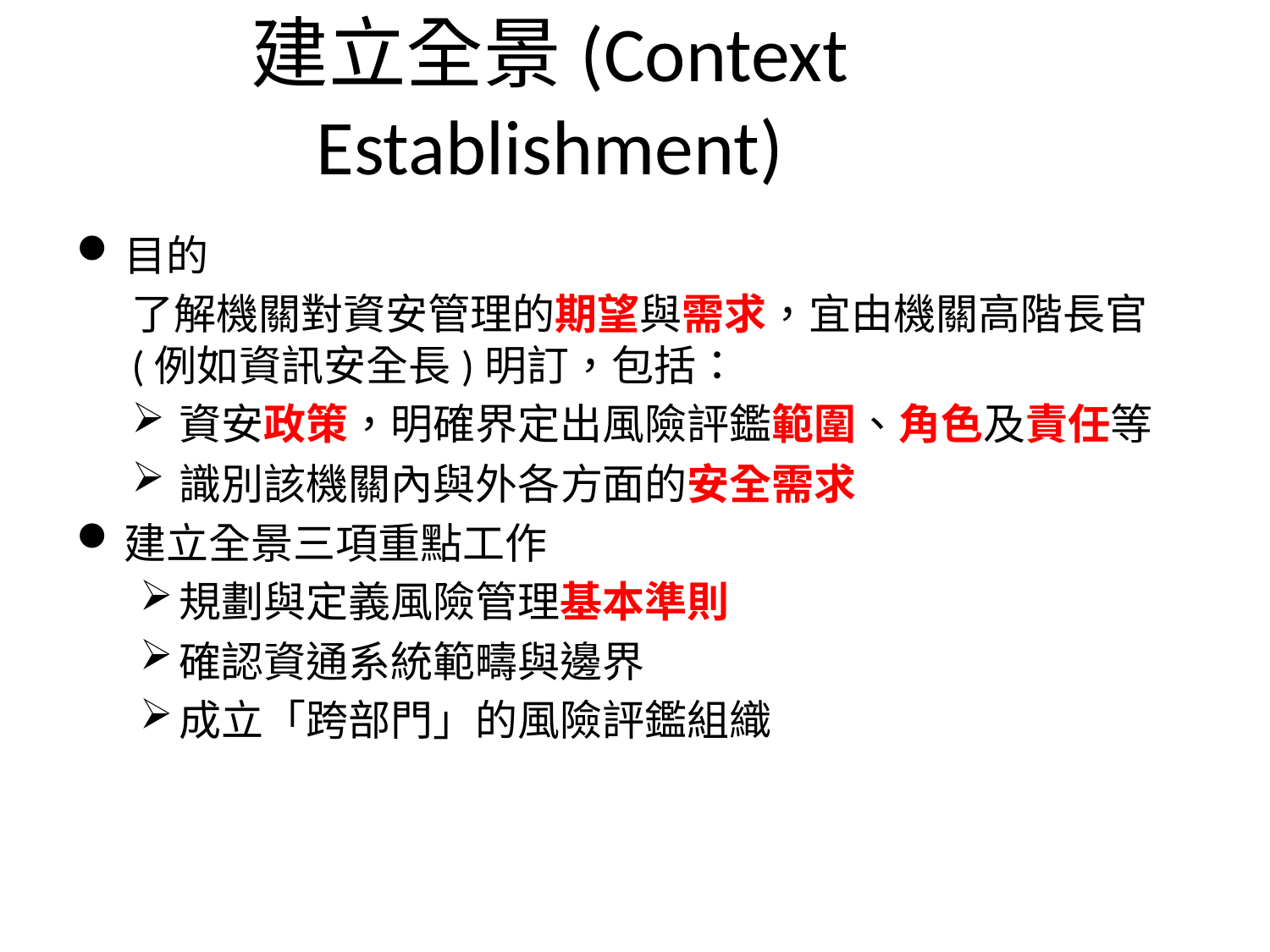

# 建立全景(Context Establishment)
目的
了解機關對資安管理的期望與需求，宜由機關高階長官(例如資訊安全長)明訂，包括：
資安政策，明確界定出風險評鑑範圍、角色及責任等
識別該機關內與外各方面的安全需求
建立全景三項重點工作
規劃與定義風險管理基本準則
確認資通系統範疇與邊界
成立「跨部門」的風險評鑑組織